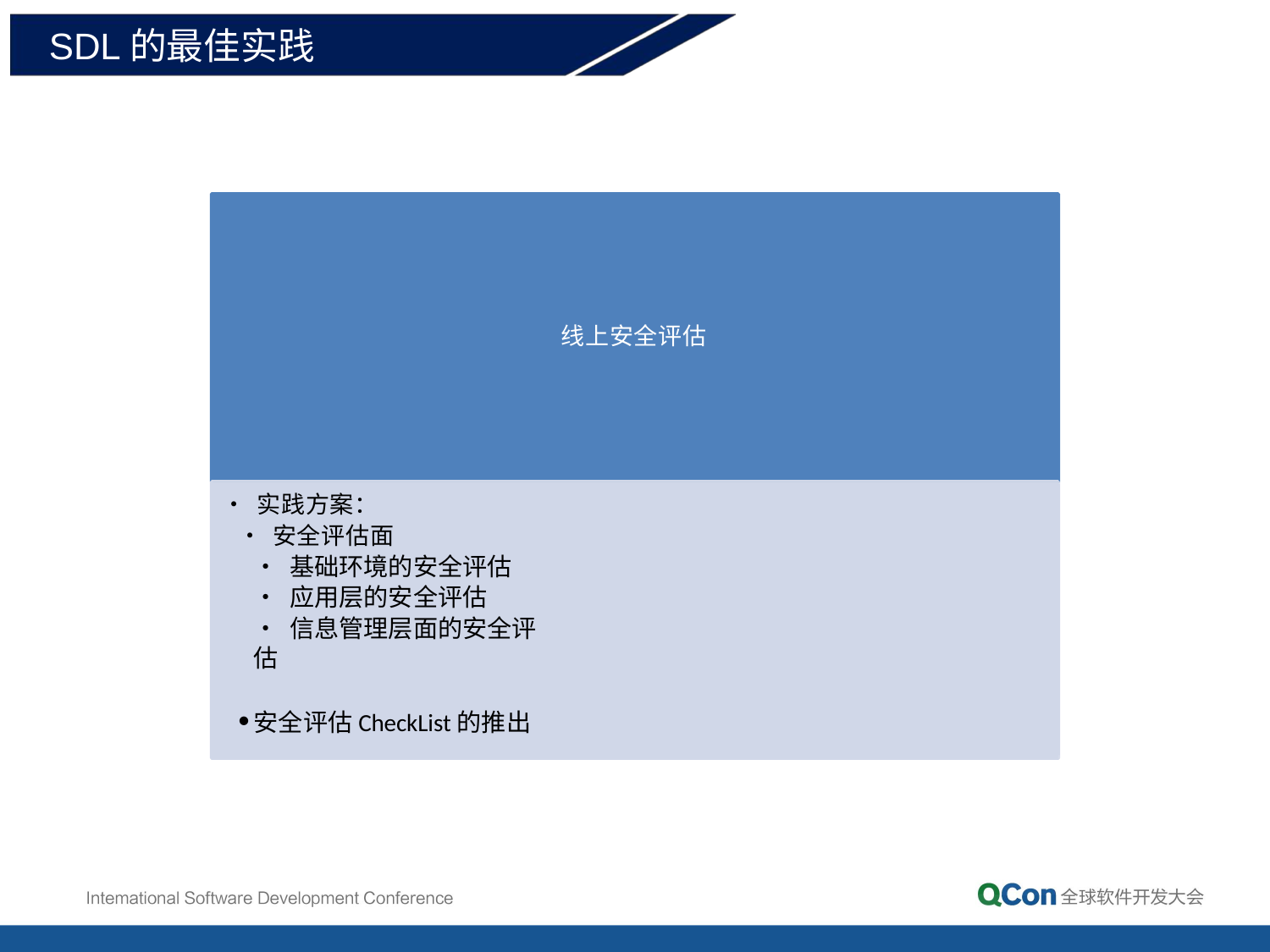

# SDL的最佳实践

线上安全评估

• 实践方案：
• 安全评估面
• 基础环境的安全评估
• 应用层的安全评估
• 信息管理层面的安全评估

安全评估CheckList的推出